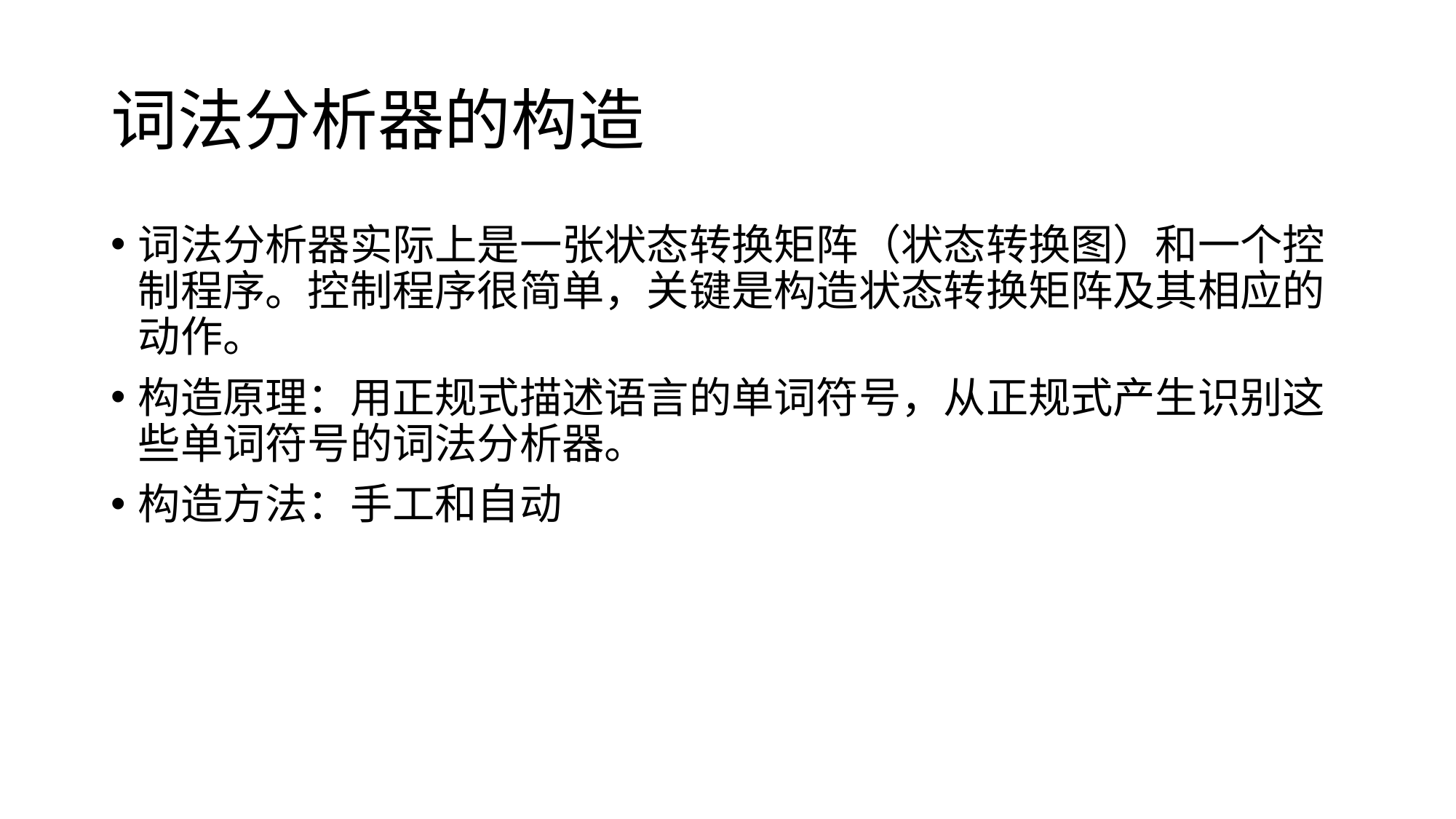

# 词法分析器的构造
词法分析器实际上是一张状态转换矩阵（状态转换图）和一个控制程序。控制程序很简单，关键是构造状态转换矩阵及其相应的动作。
构造原理：用正规式描述语言的单词符号，从正规式产生识别这些单词符号的词法分析器。
构造方法：手工和自动